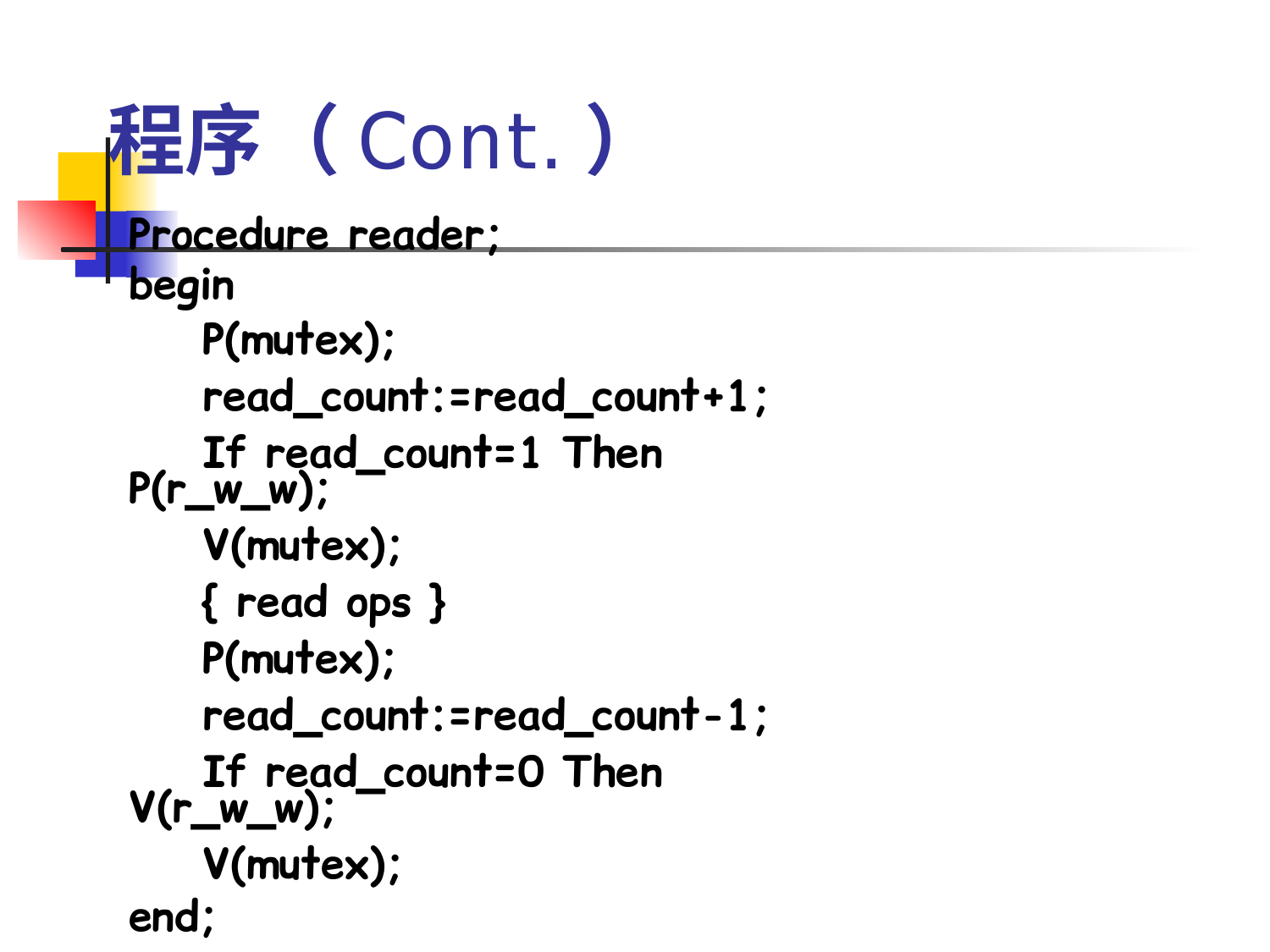

# 程序（Cont.）
Procedure reader;
begin
    P(mutex);
    read_count:=read_count+1;
    If read_count=1 Then P(r_w_w);
    V(mutex);
    { read ops }
    P(mutex);
    read_count:=read_count-1;
    If read_count=0 Then V(r_w_w);
    V(mutex);
end;